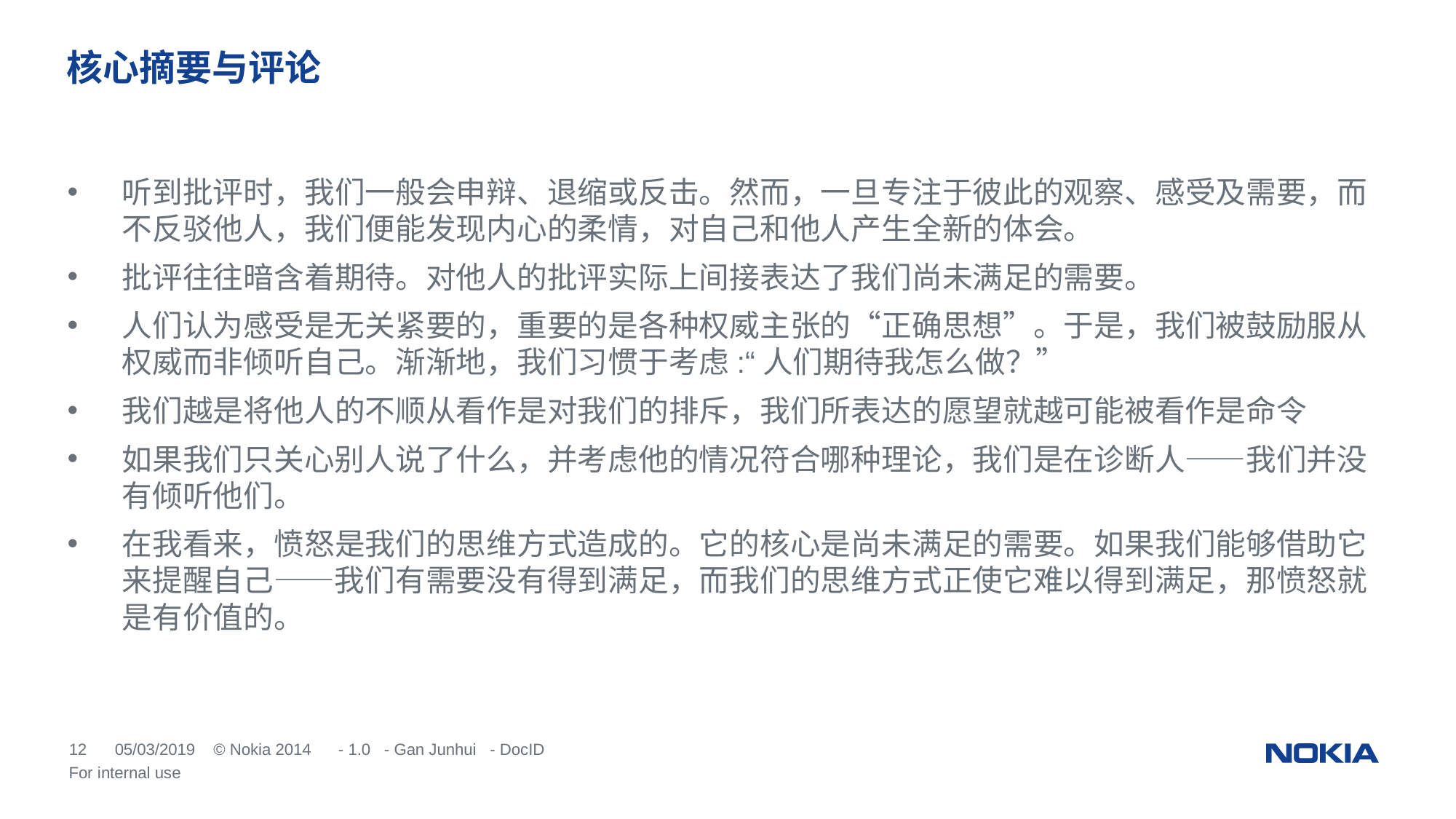

# 核心摘要与评论

听到批评时，我们一般会申辩、退缩或反击。然而，一旦专注于彼此的观察、感受及需要，而不反驳他人，我们便能发现内心的柔情，对自己和他人产生全新的体会。
批评往往暗含着期待。对他人的批评实际上间接表达了我们尚未满足的需要。
人们认为感受是无关紧要的，重要的是各种权威主张的“正确思想”。于是，我们被鼓励服从权威而非倾听自己。渐渐地，我们习惯于考虑:“人们期待我怎么做？”
我们越是将他人的不顺从看作是对我们的排斥，我们所表达的愿望就越可能被看作是命令
如果我们只关心别人说了什么，并考虑他的情况符合哪种理论，我们是在诊断人——我们并没有倾听他们。
在我看来，愤怒是我们的思维方式造成的。它的核心是尚未满足的需要。如果我们能够借助它来提醒自己——我们有需要没有得到满足，而我们的思维方式正使它难以得到满足，那愤怒就是有价值的。